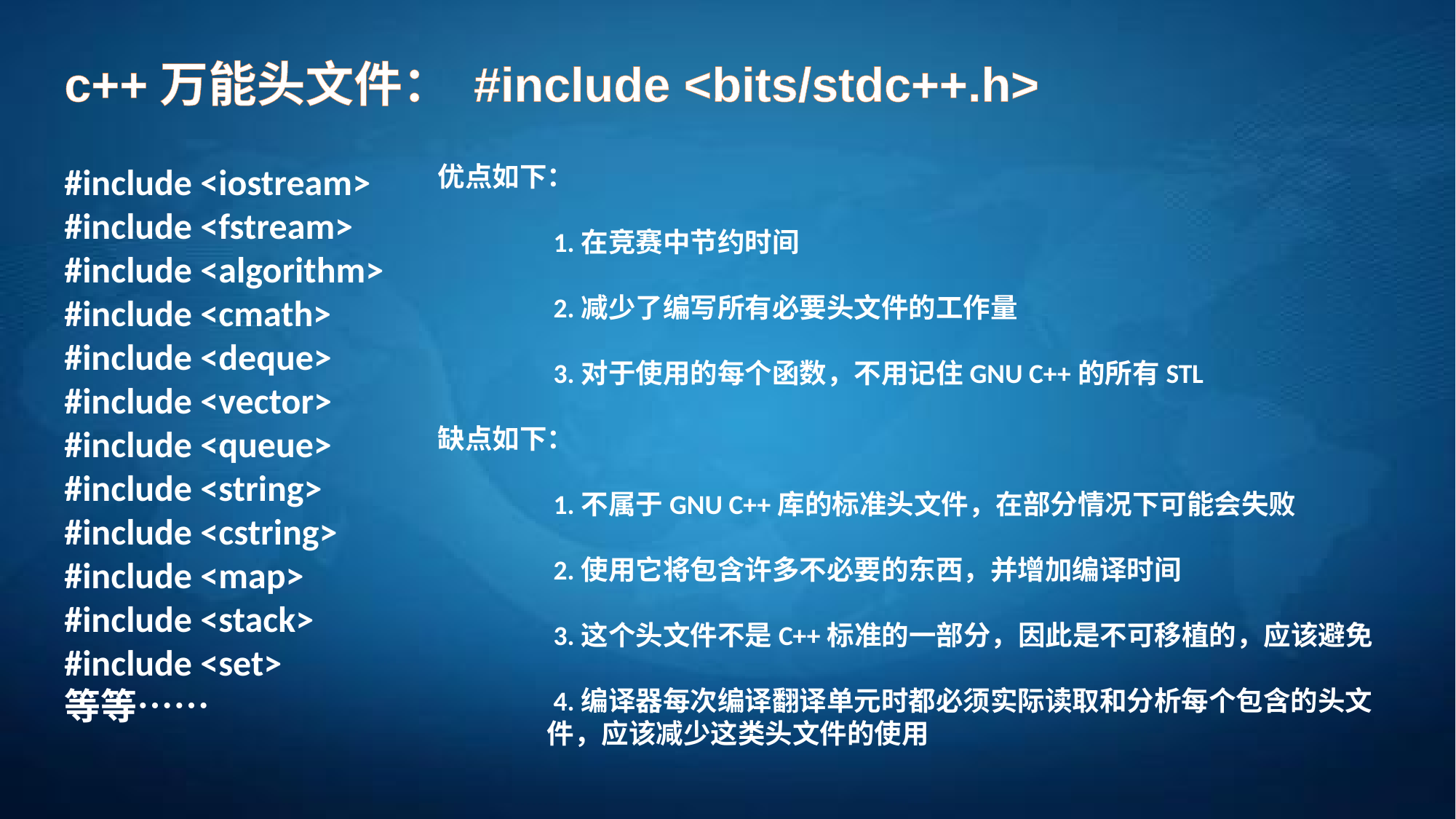

c++万能头文件： #include <bits/stdc++.h>
#include <iostream>
#include <fstream>
#include <algorithm>
#include <cmath>
#include <deque>
#include <vector>
#include <queue>
#include <string>
#include <cstring>
#include <map>
#include <stack>
#include <set>
等等……
优点如下：

　　　　1.在竞赛中节约时间

　　　　2.减少了编写所有必要头文件的工作量

　　　　3.对于使用的每个函数，不用记住GNU C++的所有STL

缺点如下：

　　　　1.不属于GNU C++库的标准头文件，在部分情况下可能会失败

　　　　2.使用它将包含许多不必要的东西，并增加编译时间

　　　　3.这个头文件不是C++标准的一部分，因此是不可移植的，应该避免

　　　　4.编译器每次编译翻译单元时都必须实际读取和分析每个包含的头文	件，应该减少这类头文件的使用